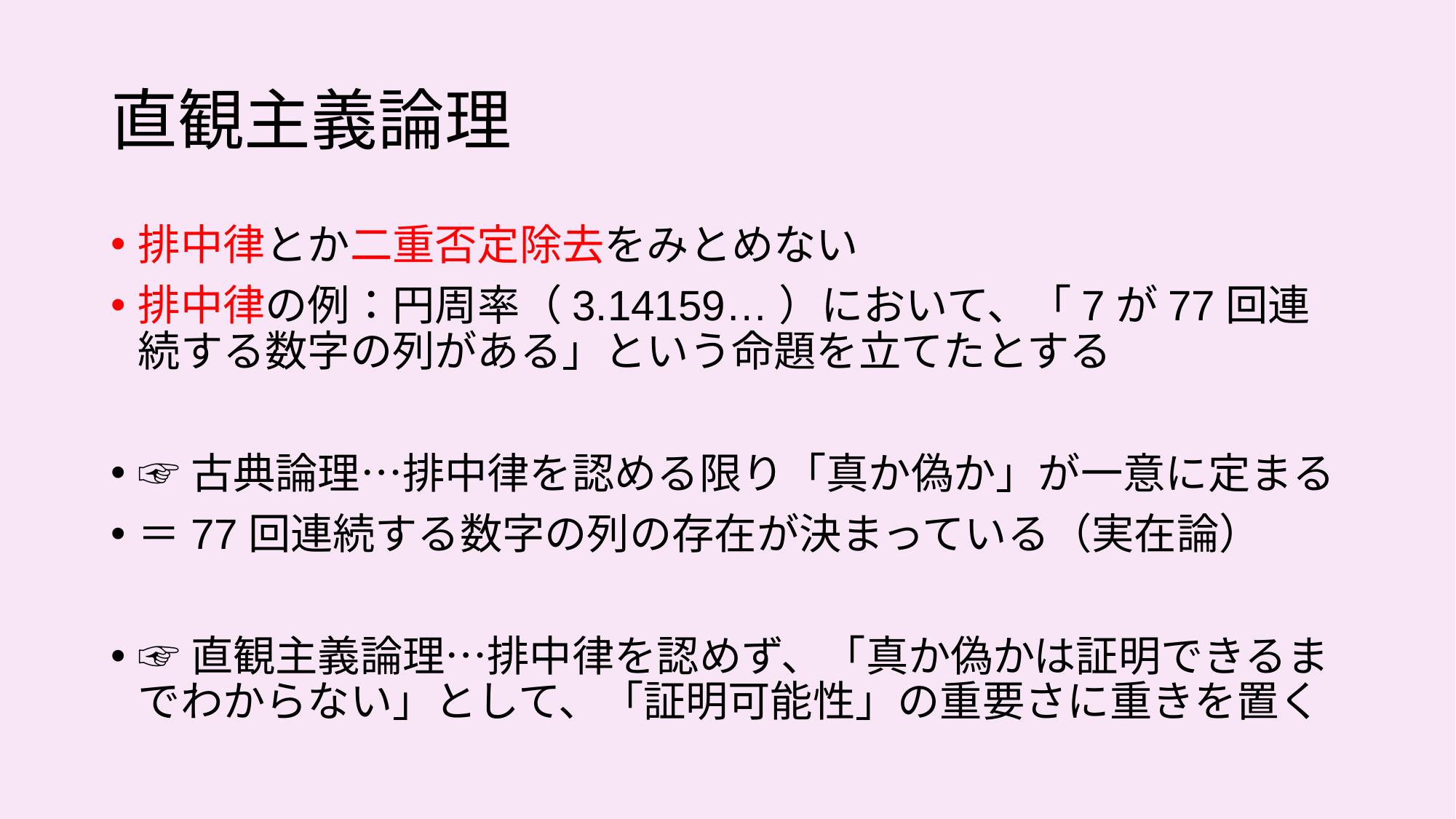

# 直観主義論理
排中律とか二重否定除去をみとめない
排中律の例：円周率（3.14159…）において、「7が77回連続する数字の列がある」という命題を立てたとする

☞古典論理…排中律を認める限り「真か偽か」が一意に定まる
＝77回連続する数字の列の存在が決まっている（実在論）

☞直観主義論理…排中律を認めず、「真か偽かは証明できるまでわからない」として、「証明可能性」の重要さに重きを置く